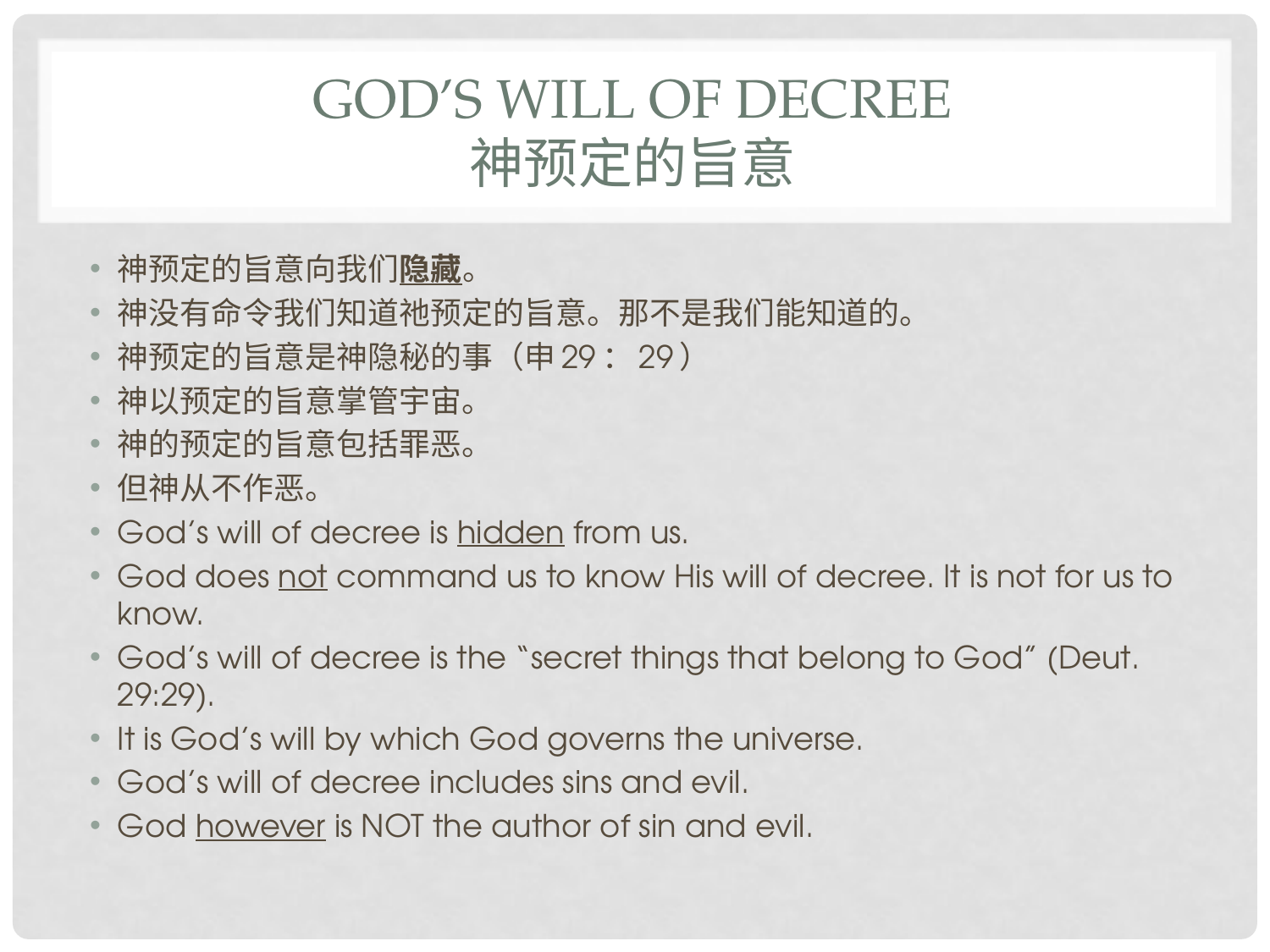

# God’s will of decree 神预定的旨意
神预定的旨意向我们隐藏。
神没有命令我们知道祂预定的旨意。那不是我们能知道的。
神预定的旨意是神隐秘的事（申29：29）
神以预定的旨意掌管宇宙。
神的预定的旨意包括罪恶。
但神从不作恶。
God’s will of decree is hidden from us.
God does not command us to know His will of decree. It is not for us to know.
God’s will of decree is the “secret things that belong to God” (Deut. 29:29).
It is God’s will by which God governs the universe.
God’s will of decree includes sins and evil.
God however is NOT the author of sin and evil.